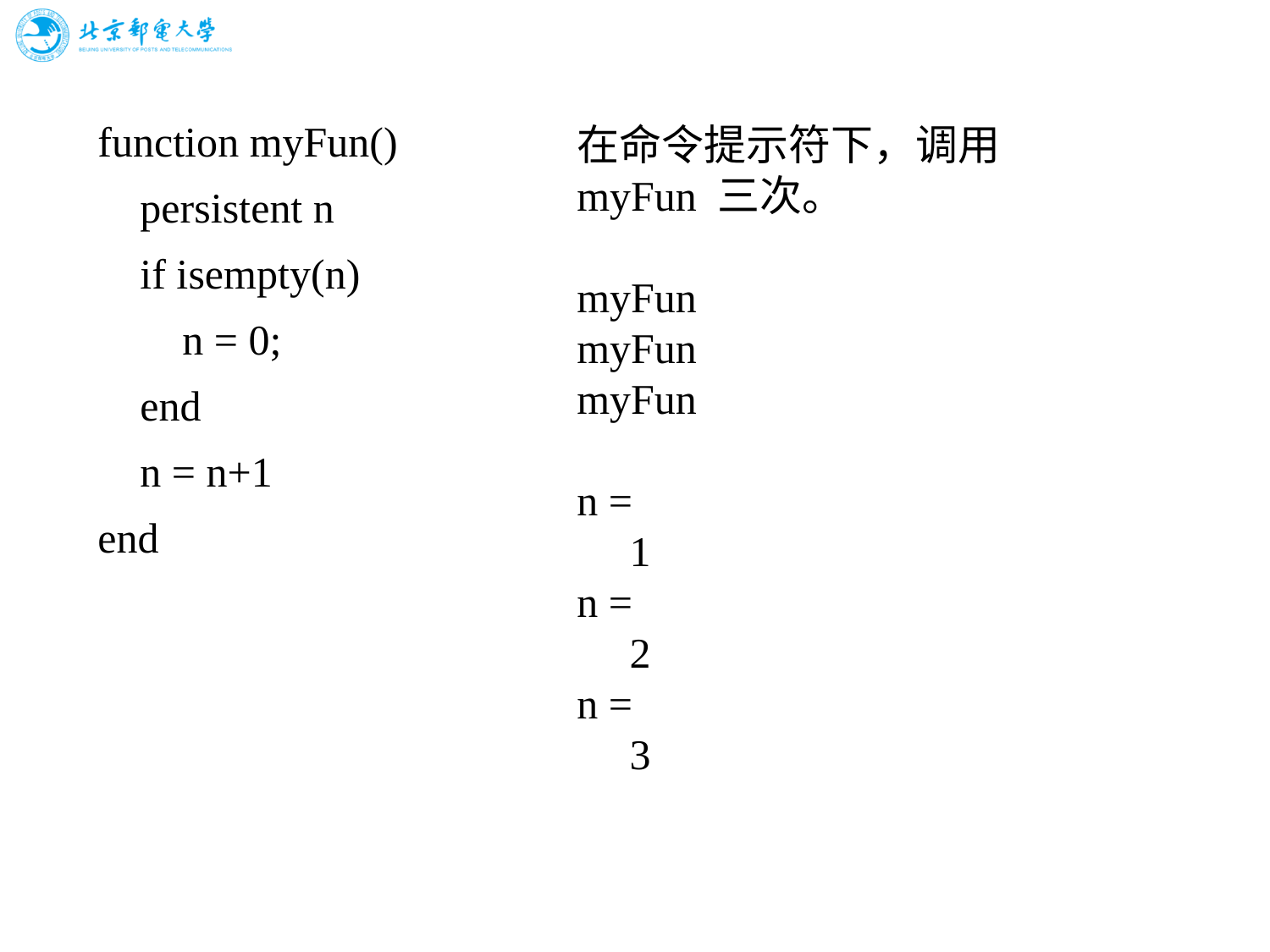

# function myFun() persistent n if isempty(n) n = 0; end n = n+1 end
在命令提示符下，调用 myFun 三次。

myFun
myFun
myFun

n =
     1
n =
     2
n =
     3